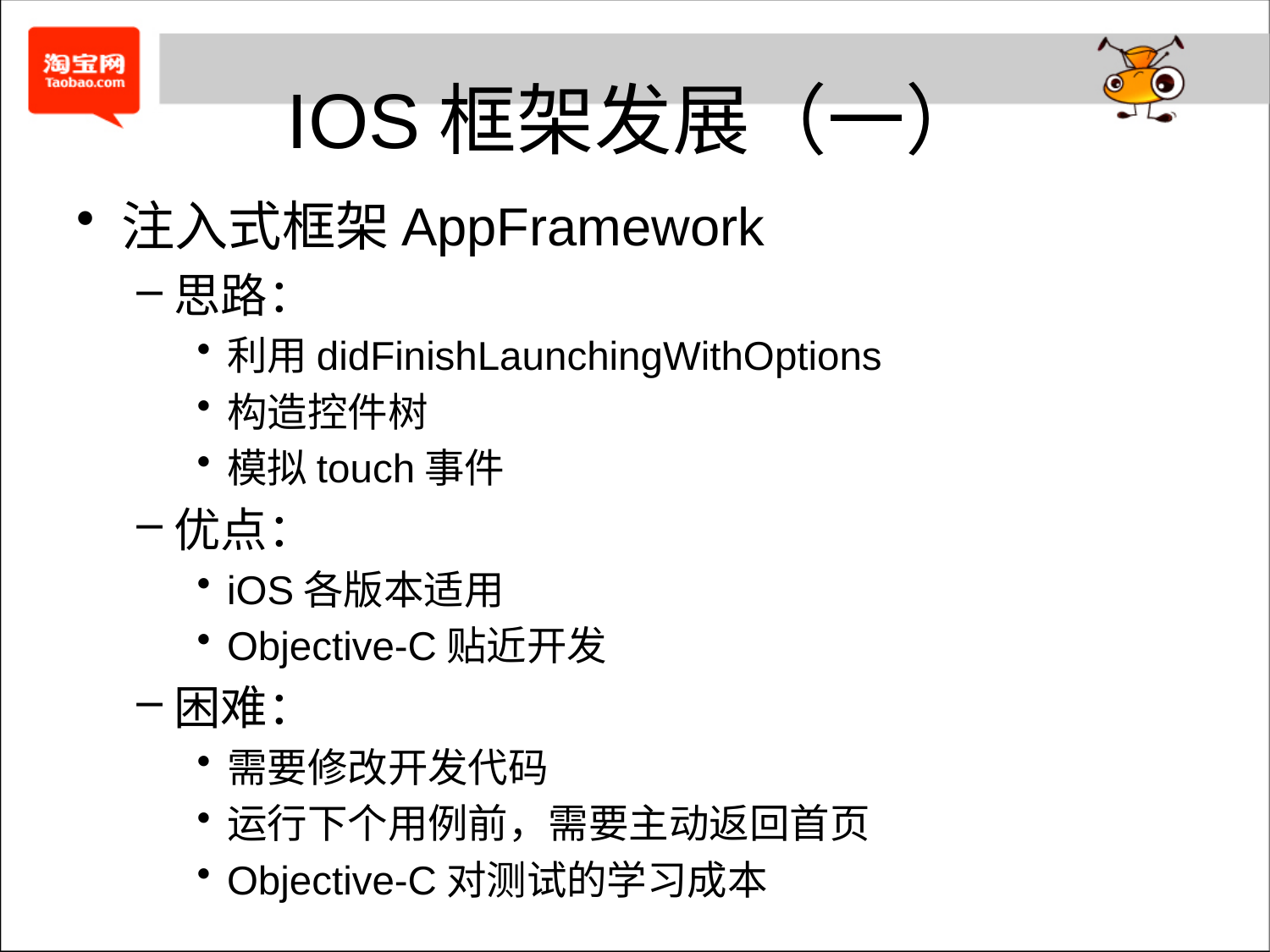

# IOS框架发展（一）
注入式框架AppFramework
思路：
利用didFinishLaunchingWithOptions
构造控件树
模拟touch事件
优点：
iOS各版本适用
Objective-C贴近开发
困难：
需要修改开发代码
运行下个用例前，需要主动返回首页
Objective-C对测试的学习成本